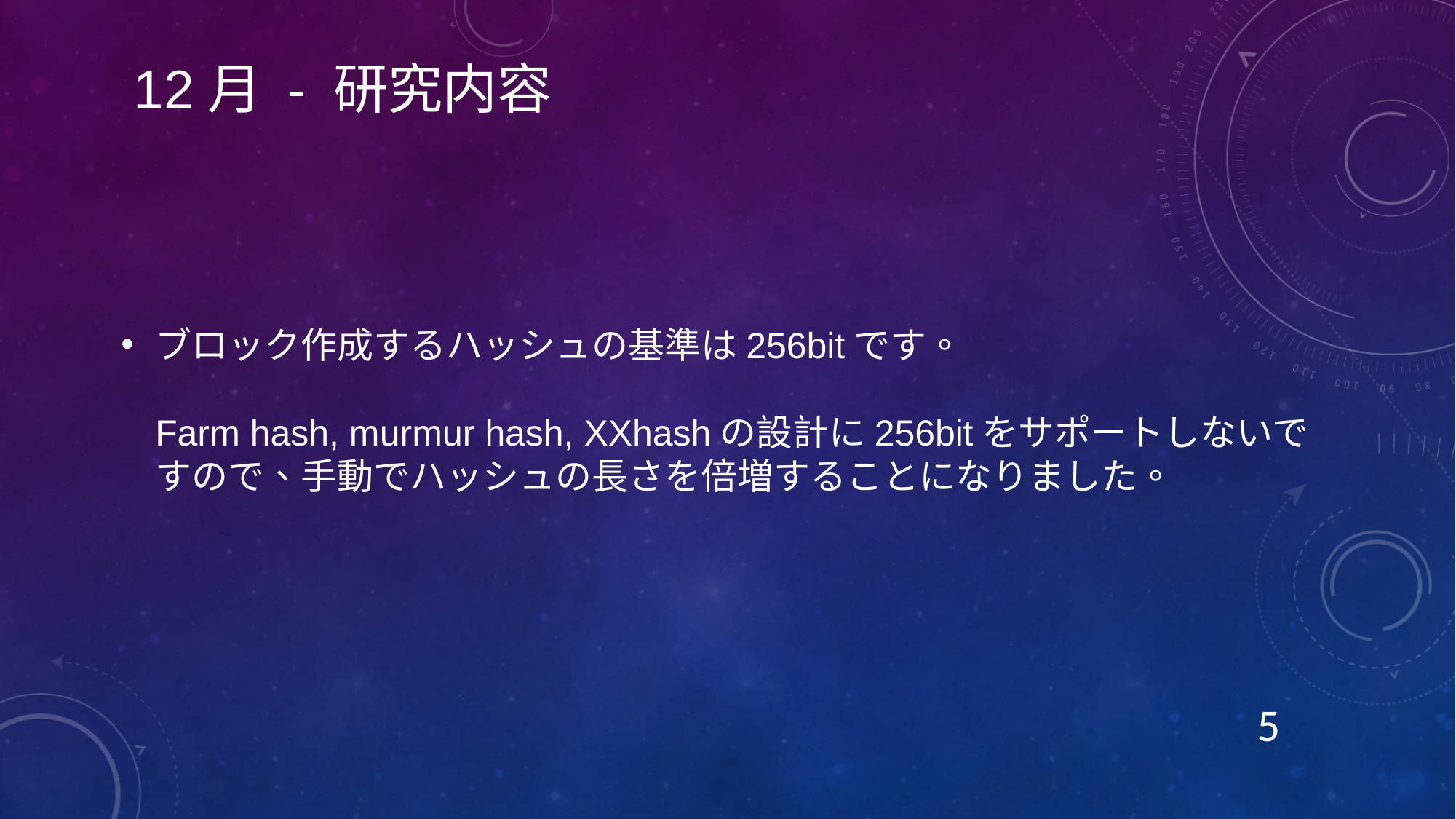

# 12月 - 研究内容

ブロック作成するハッシュの基準は256bitです。
Farm hash, murmur hash, XXhashの設計に256bitをサポートしないですので、手動でハッシュの長さを倍増することになりました。

5